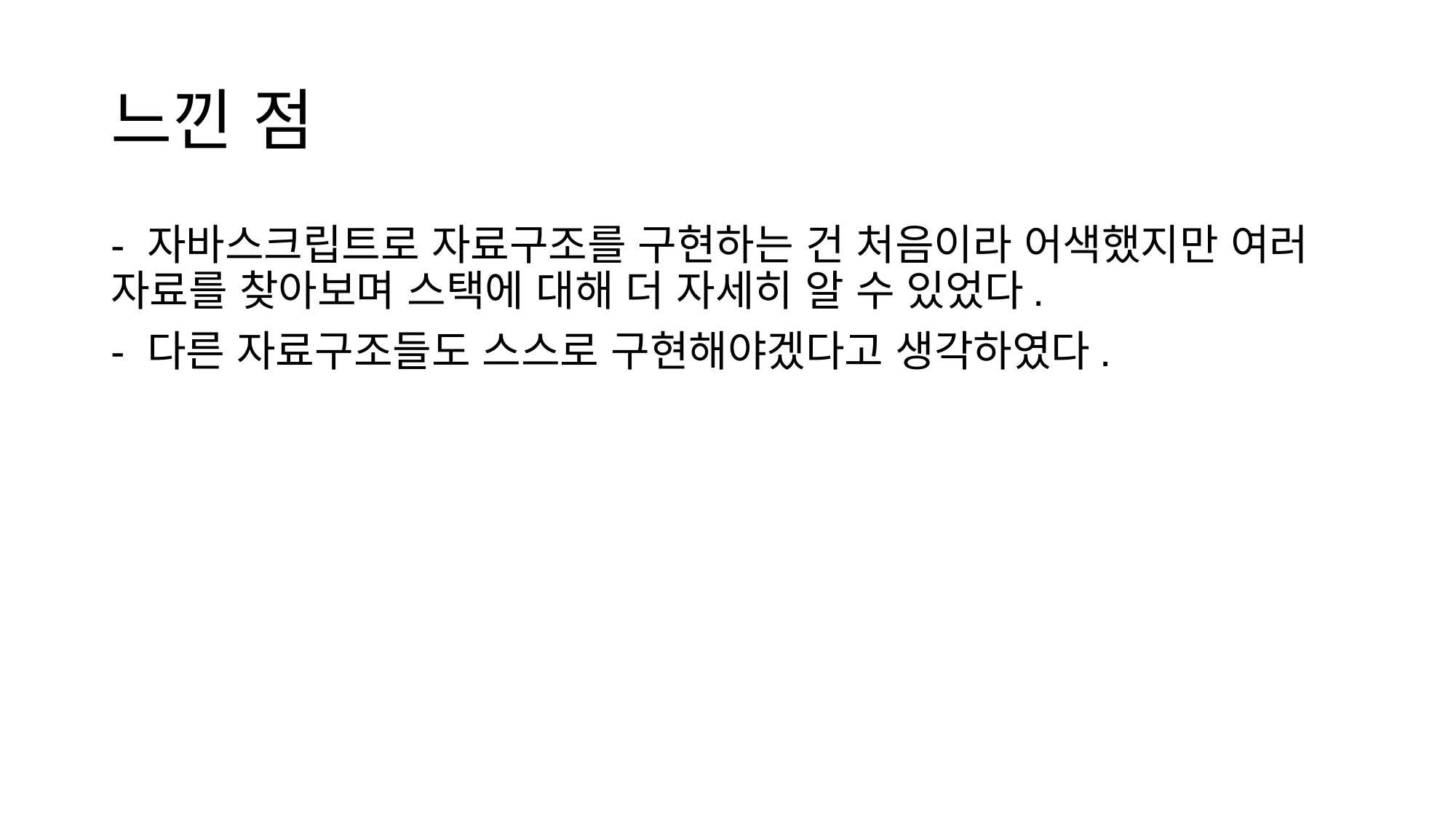

# 느낀 점
- 자바스크립트로 자료구조를 구현하는 건 처음이라 어색했지만 여러 자료를 찾아보며 스택에 대해 더 자세히 알 수 있었다.
- 다른 자료구조들도 스스로 구현해야겠다고 생각하였다.